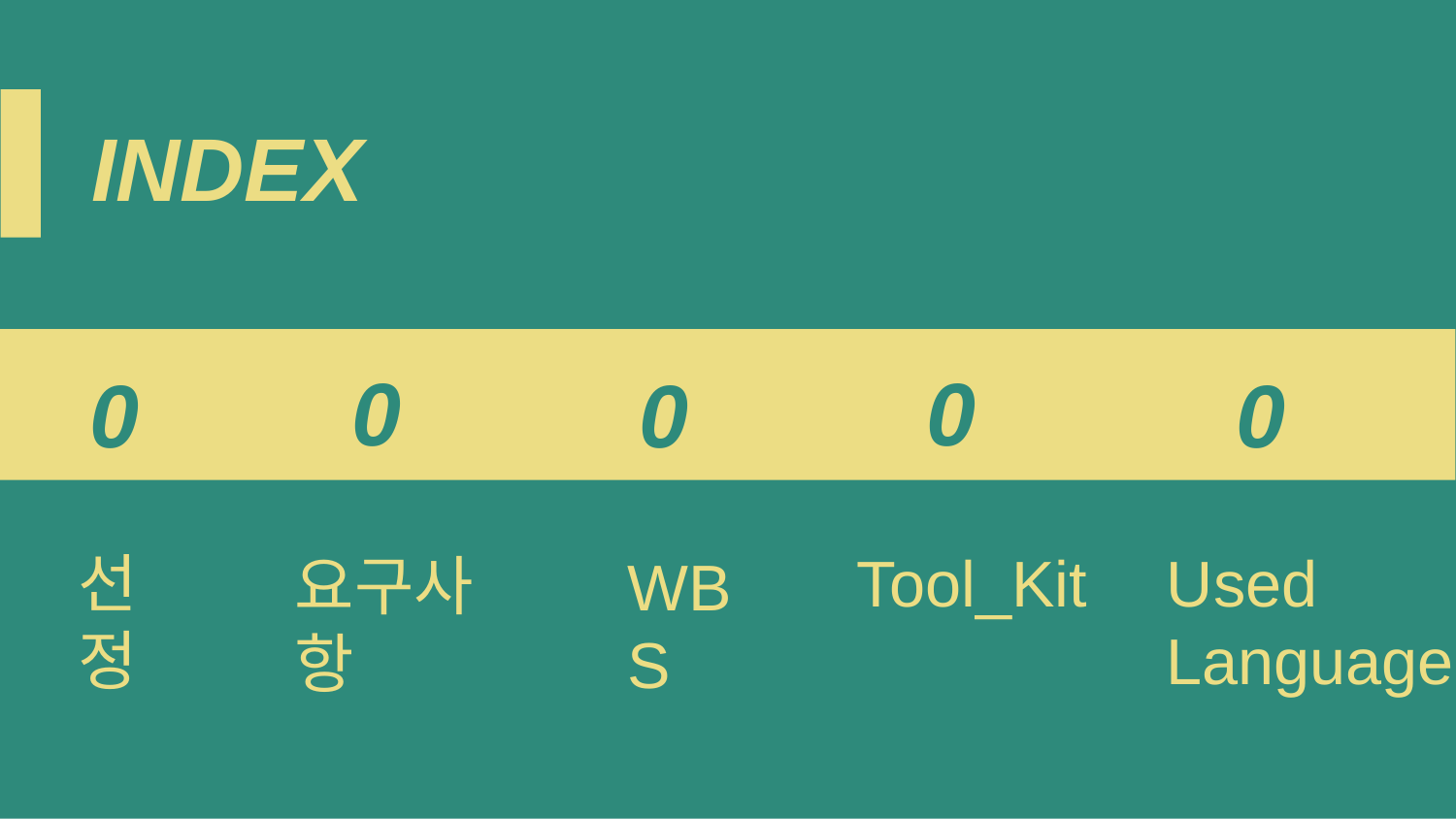

INDEX

02
04
05
01
03
선정
Tool_Kit
Used Language
요구사항
WBS